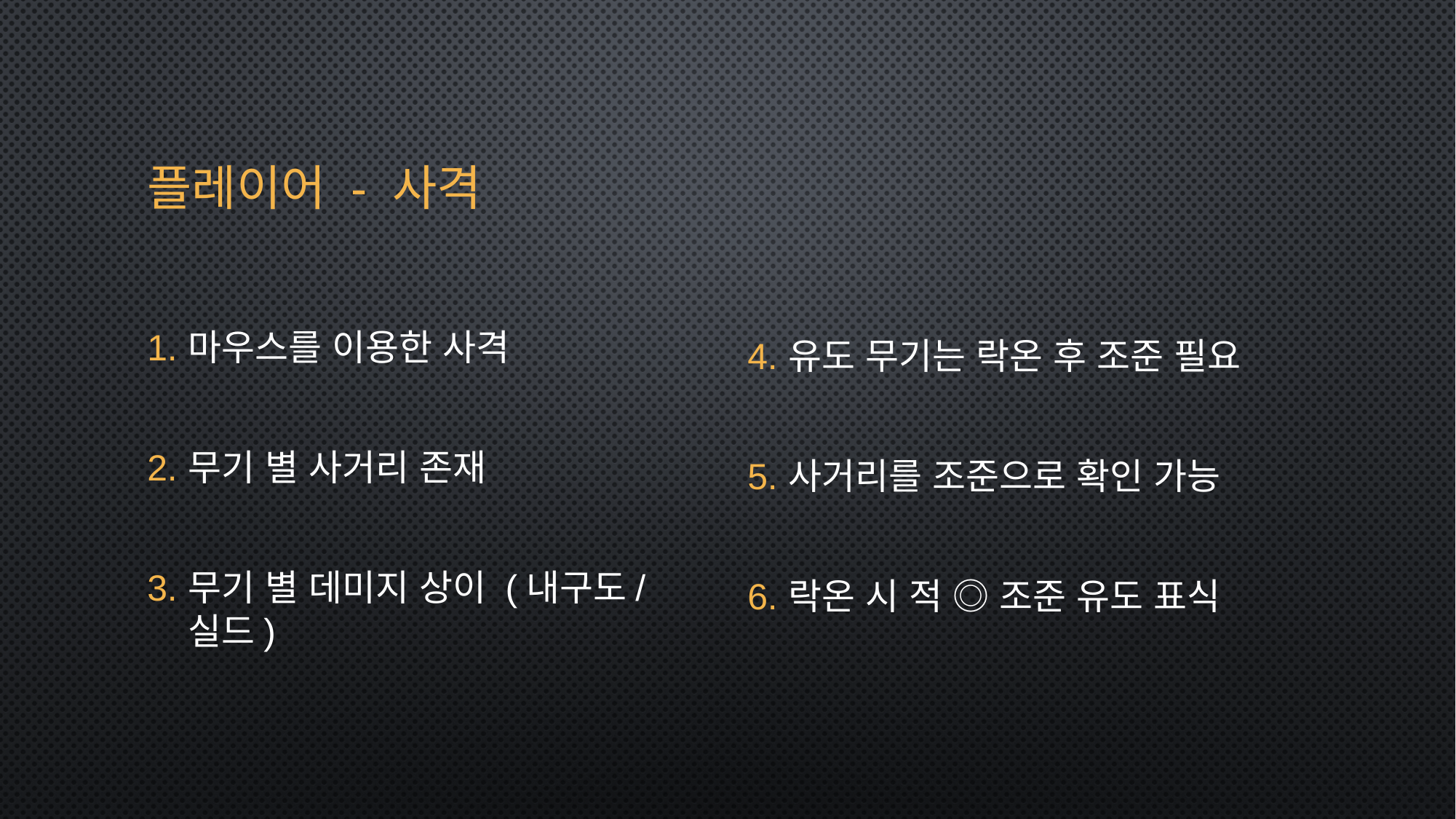

# 플레이어 - 사격
마우스를 이용한 사격

무기 별 사거리 존재

무기 별 데미지 상이 (내구도/실드)

유도 무기는 락온 후 조준 필요

사거리를 조준으로 확인 가능

락온 시 적 ◎ 조준 유도 표식